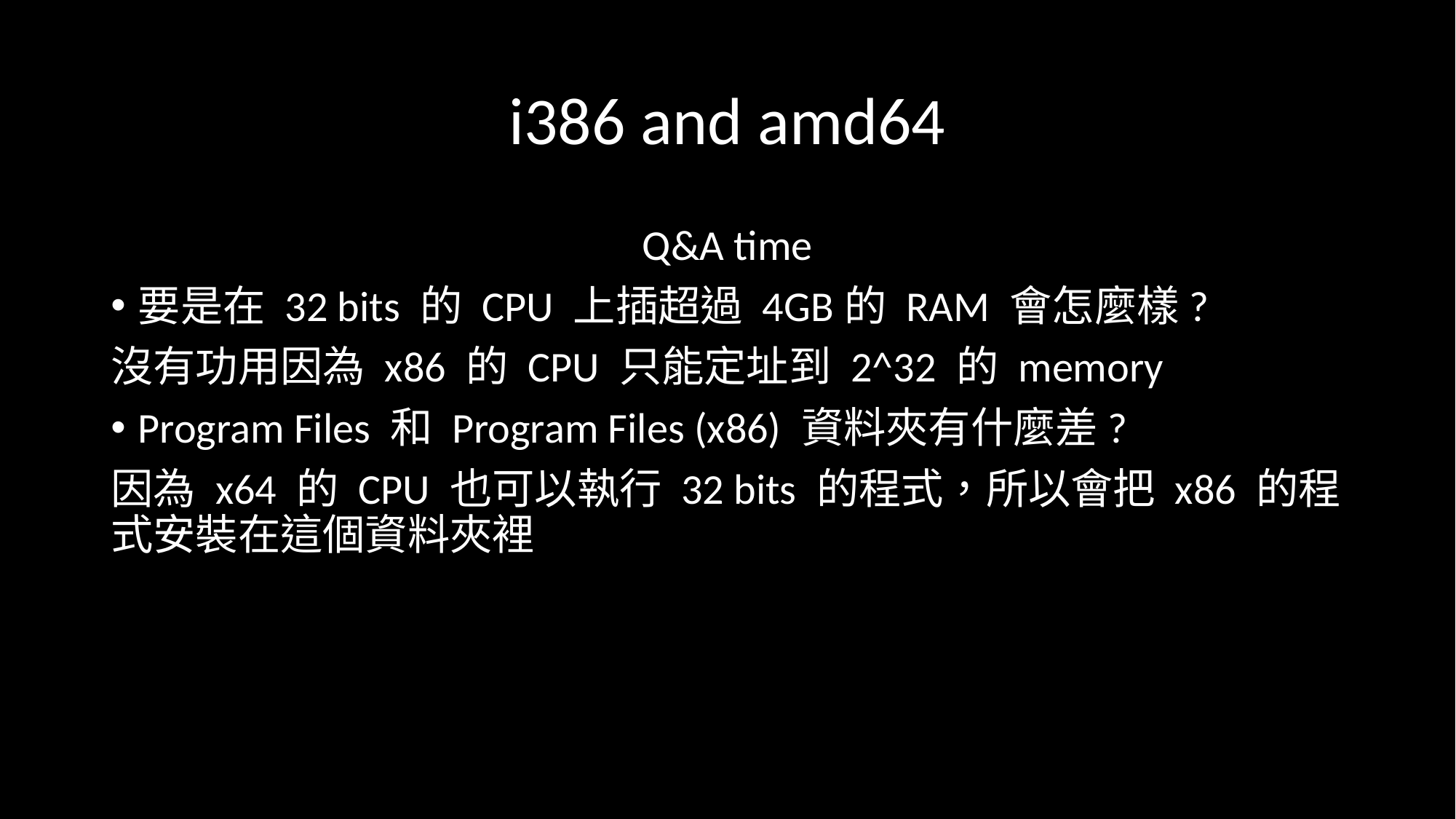

# i386 and amd64
Q&A time
要是在 32 bits 的 CPU 上插超過 4GB的 RAM 會怎麼樣?
沒有功用因為 x86 的 CPU 只能定址到 2^32 的 memory
Program Files 和 Program Files (x86) 資料夾有什麼差?
因為 x64 的 CPU 也可以執行 32 bits 的程式，所以會把 x86 的程式安裝在這個資料夾裡